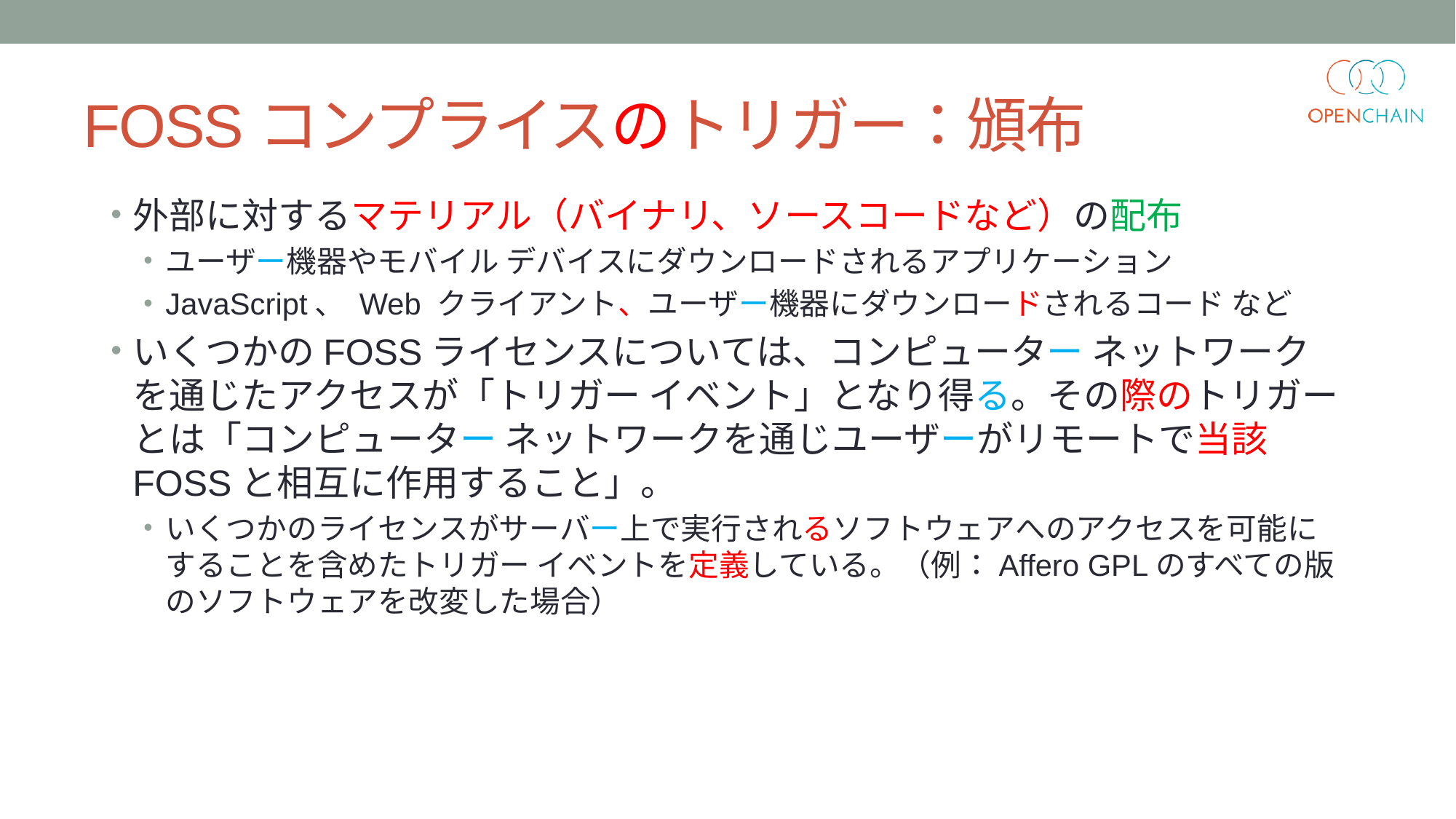

# FOSSコンプライスのトリガー：頒布
外部に対するマテリアル（バイナリ、ソースコードなど）の配布
ユーザー機器やモバイル デバイスにダウンロードされるアプリケーション
JavaScript、 Web クライアント、ユーザー機器にダウンロードされるコード など
いくつかのFOSSライセンスについては、コンピューター ネットワークを通じたアクセスが「トリガー イベント」となり得る。その際のトリガーとは「コンピューター ネットワークを通じユーザーがリモートで当該FOSSと相互に作用すること」。
いくつかのライセンスがサーバー上で実行されるソフトウェアへのアクセスを可能にすることを含めたトリガー イベントを定義している。（例：Affero GPLのすべての版のソフトウェアを改変した場合）